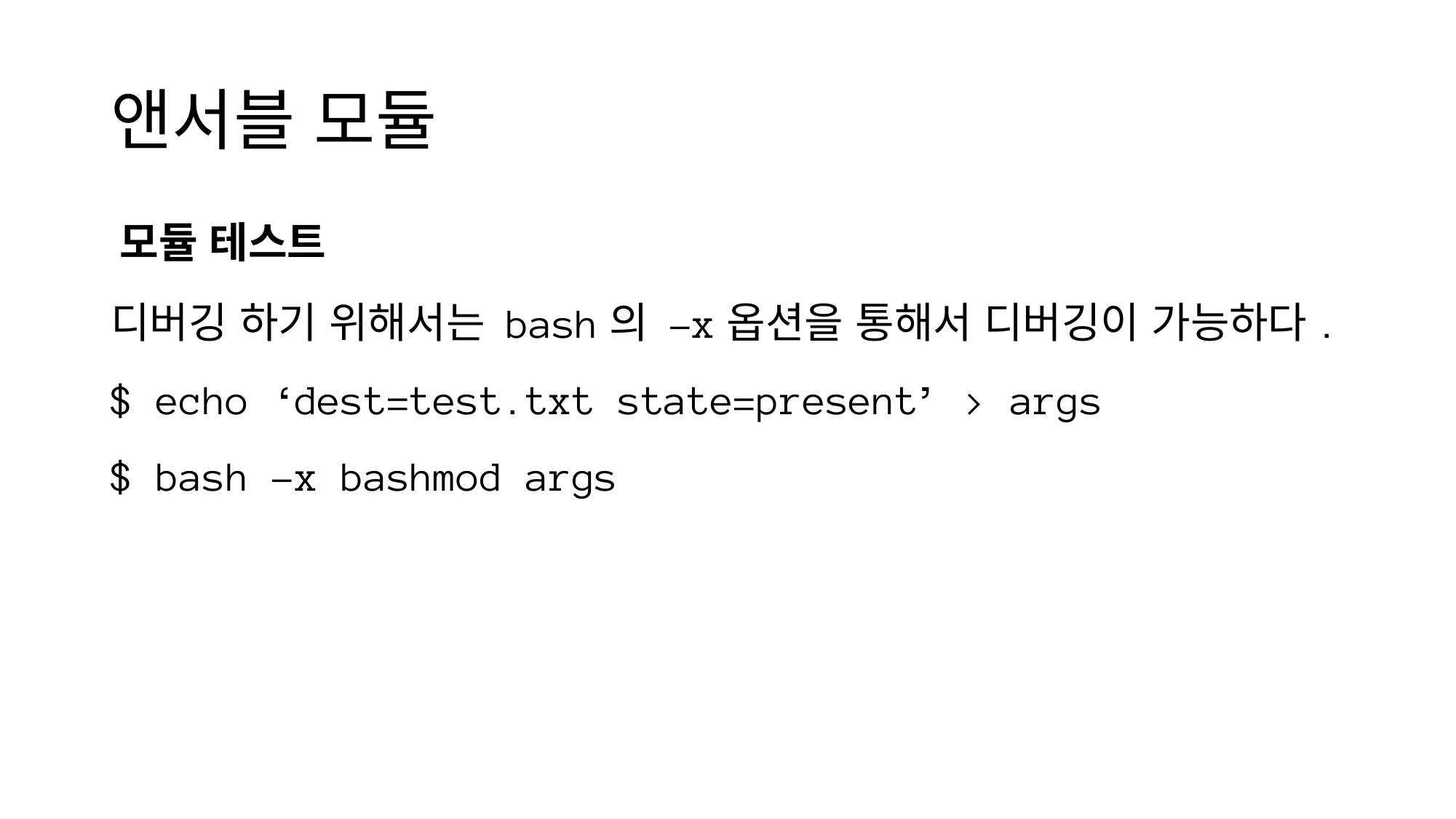

# 앤서블 모듈
모듈 테스트
디버깅 하기 위해서는 bash의 -x옵션을 통해서 디버깅이 가능하다.
$ echo ‘dest=test.txt state=present’ > args
$ bash -x bashmod args